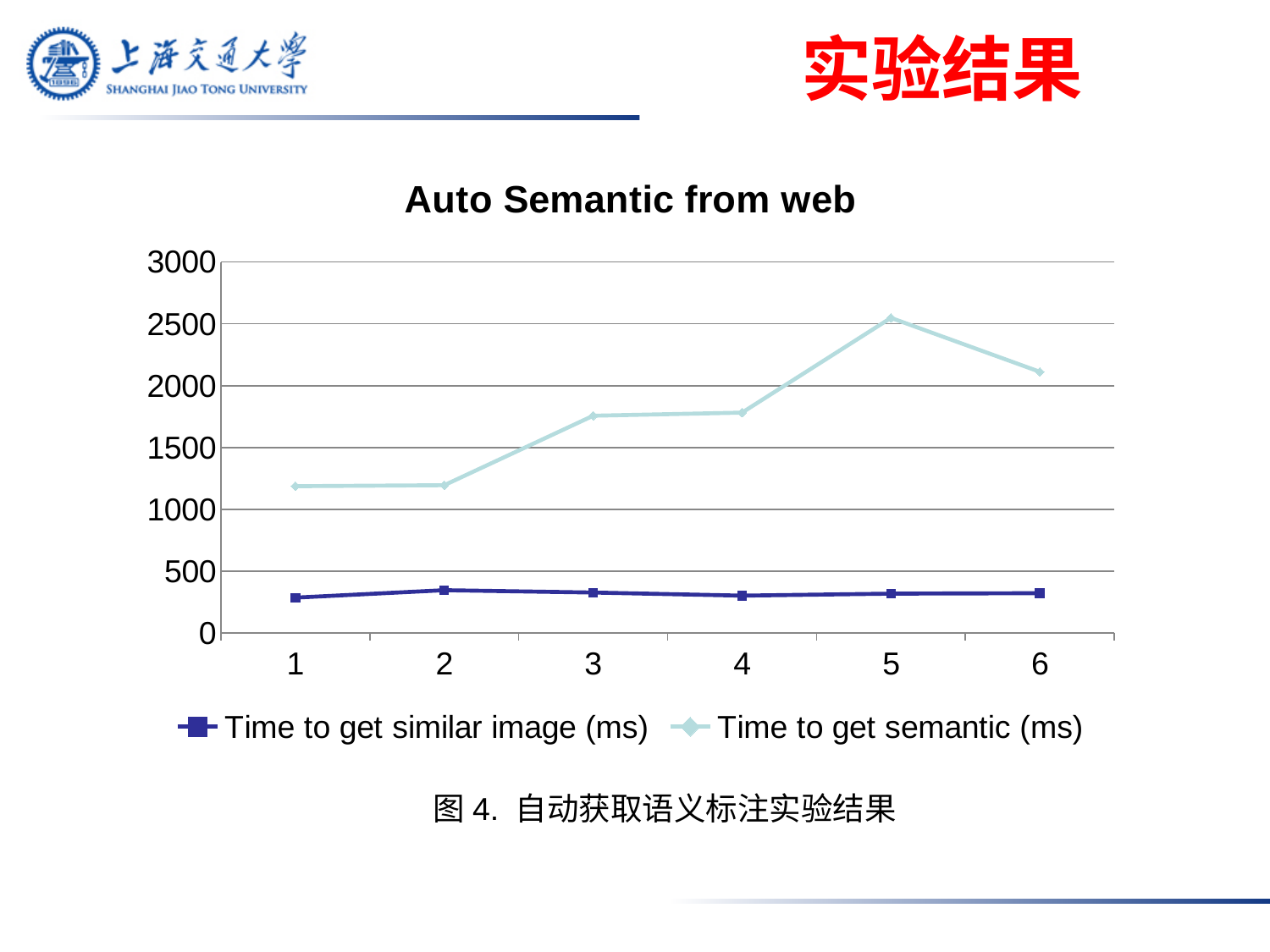

# 实验结果

### Chart: Auto Semantic from web

| Category | Time to get semantic (ms) | Time to get similar image (ms) |
|---|---|---|
图4. 自动获取语义标注实验结果